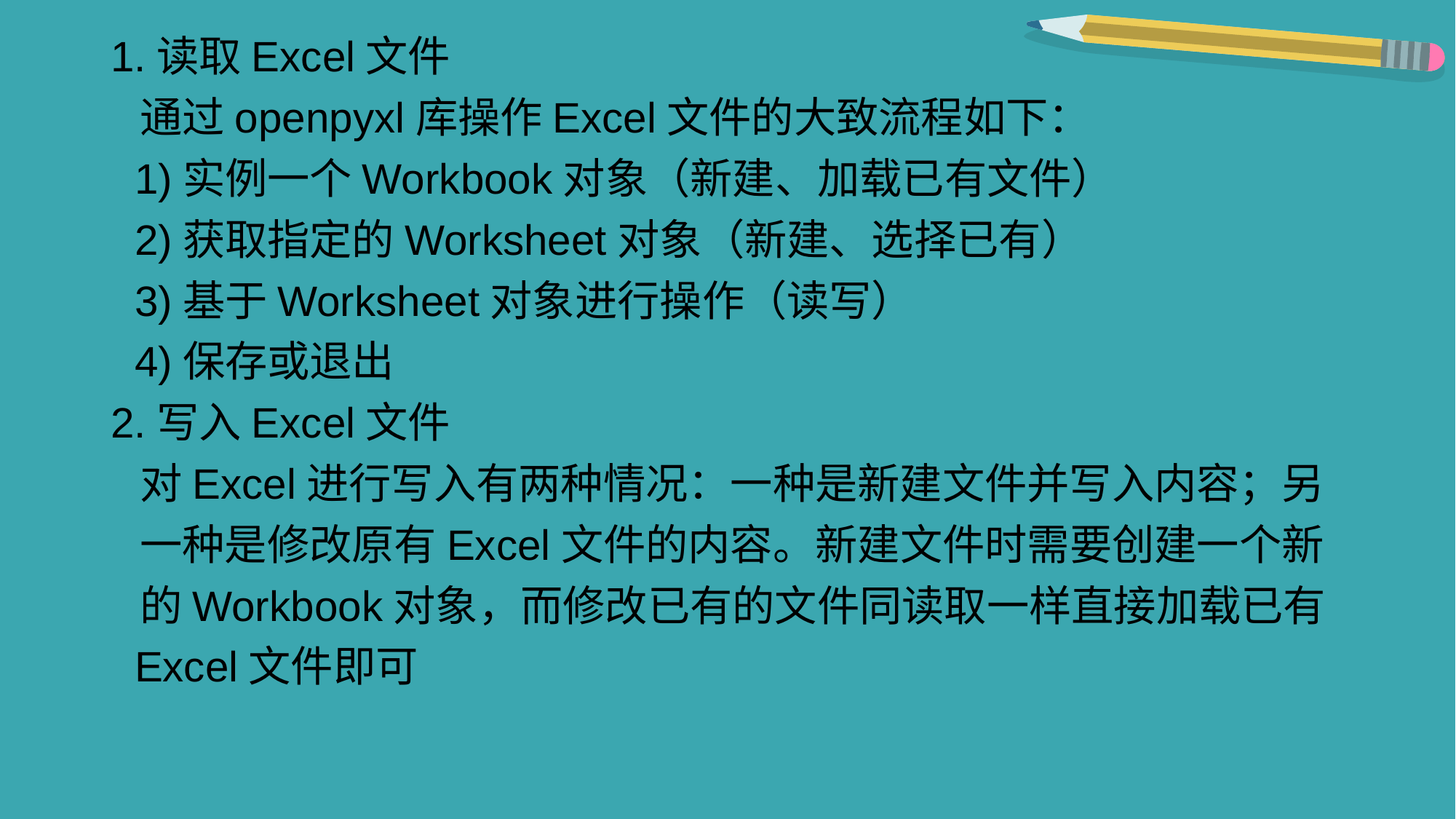

1.读取Excel文件
  通过openpyxl库操作Excel文件的大致流程如下：
  1)实例一个Workbook对象（新建、加载已有文件）
  2)获取指定的Worksheet对象（新建、选择已有）
  3)基于Worksheet对象进行操作（读写）
  4)保存或退出
2.写入Excel文件
  对Excel进行写入有两种情况：一种是新建文件并写入内容；另
  一种是修改原有Excel文件的内容。新建文件时需要创建一个新
  的Workbook对象，而修改已有的文件同读取一样直接加载已有
  Excel文件即可